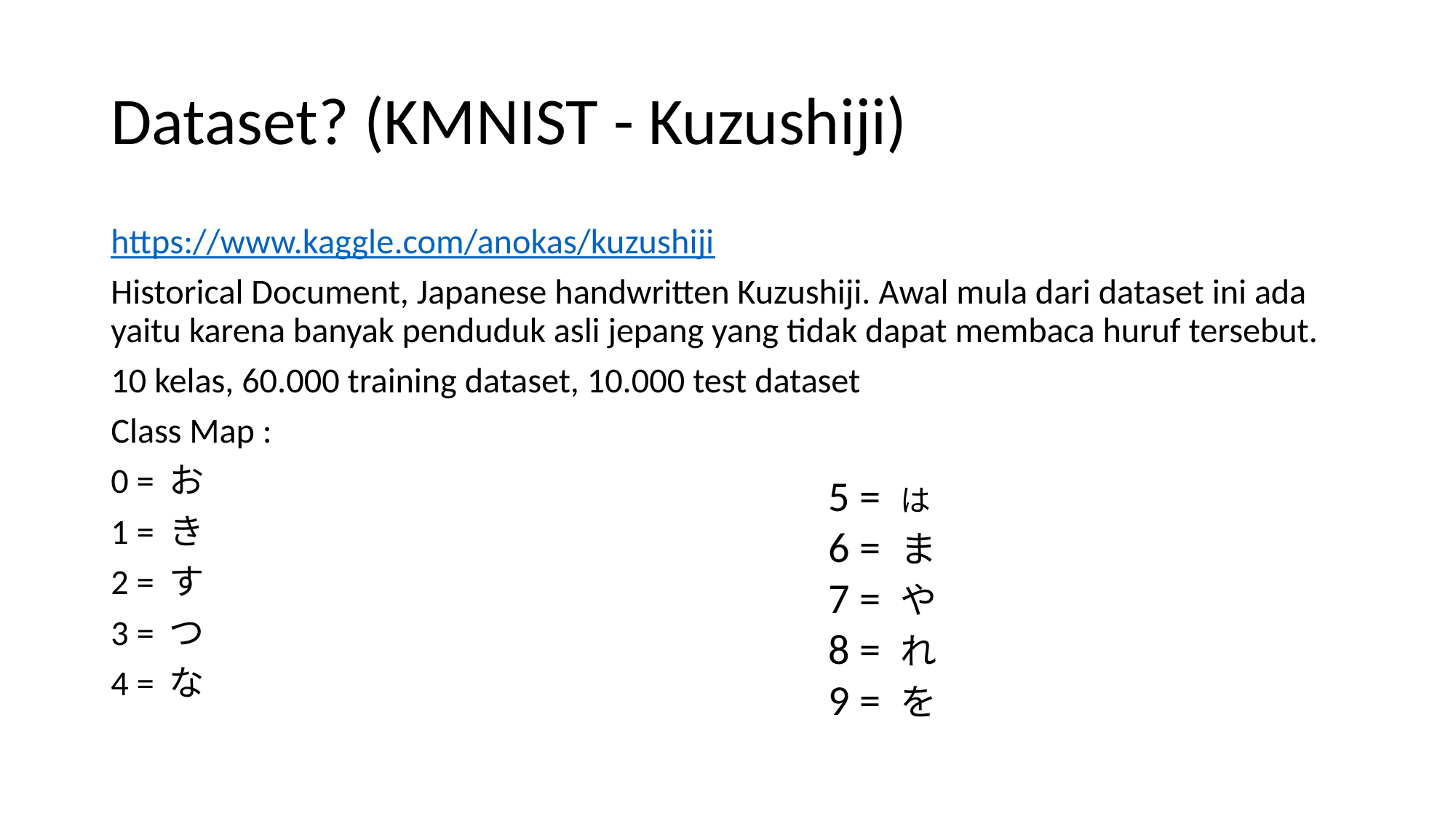

# Dataset? (KMNIST - Kuzushiji)
https://www.kaggle.com/anokas/kuzushiji
Historical Document, Japanese handwritten Kuzushiji. Awal mula dari dataset ini ada yaitu karena banyak penduduk asli jepang yang tidak dapat membaca huruf tersebut.
10 kelas, 60.000 training dataset, 10.000 test dataset
Class Map :
0 = お
1 = き
2 = す
3 = つ
4 = な
5 = は
6 = ま
7 = や
8 = れ
9 = を